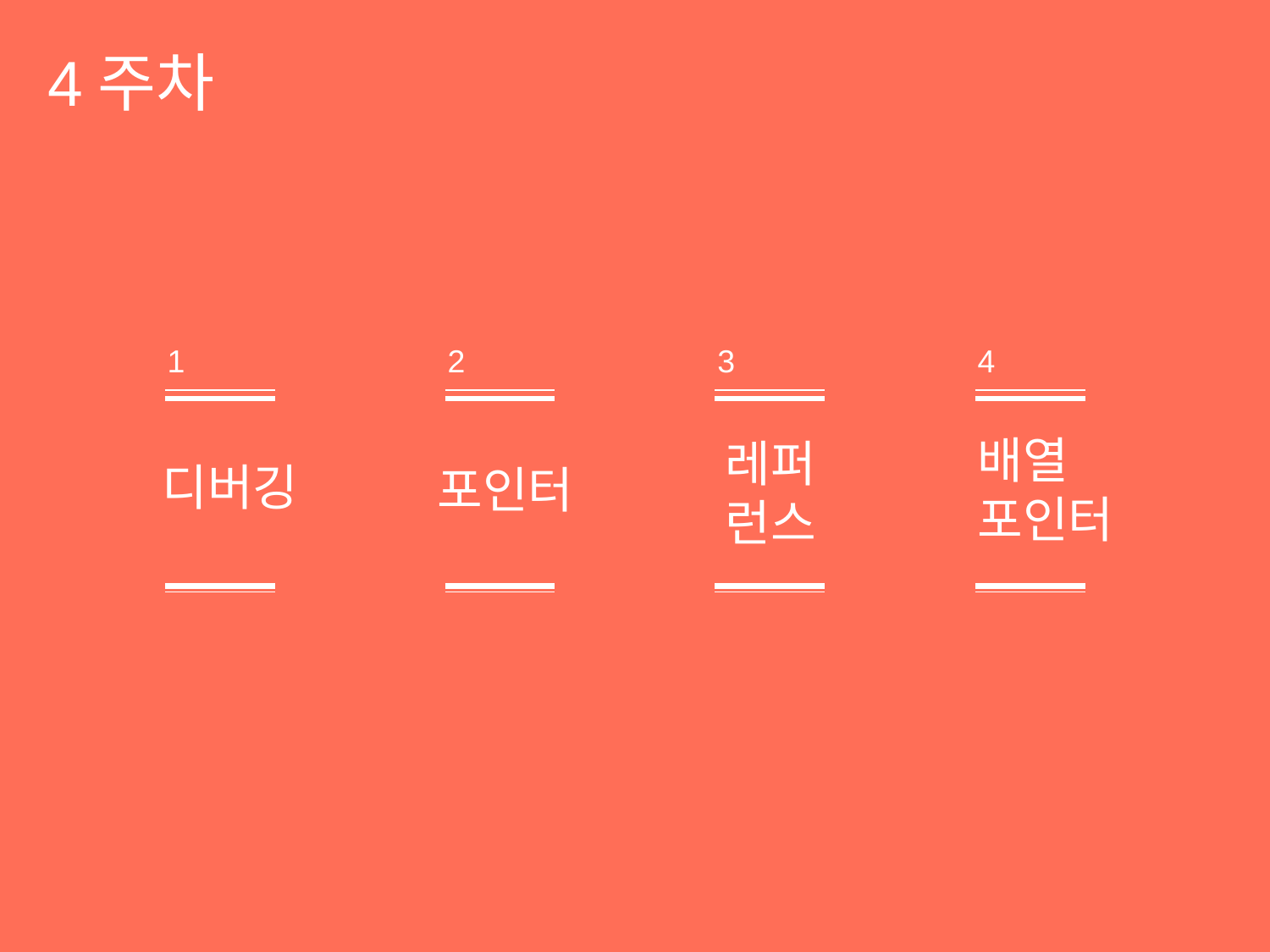

4주차
1
2
3
4
배열
포인터
레퍼
런스
디버깅
포인터